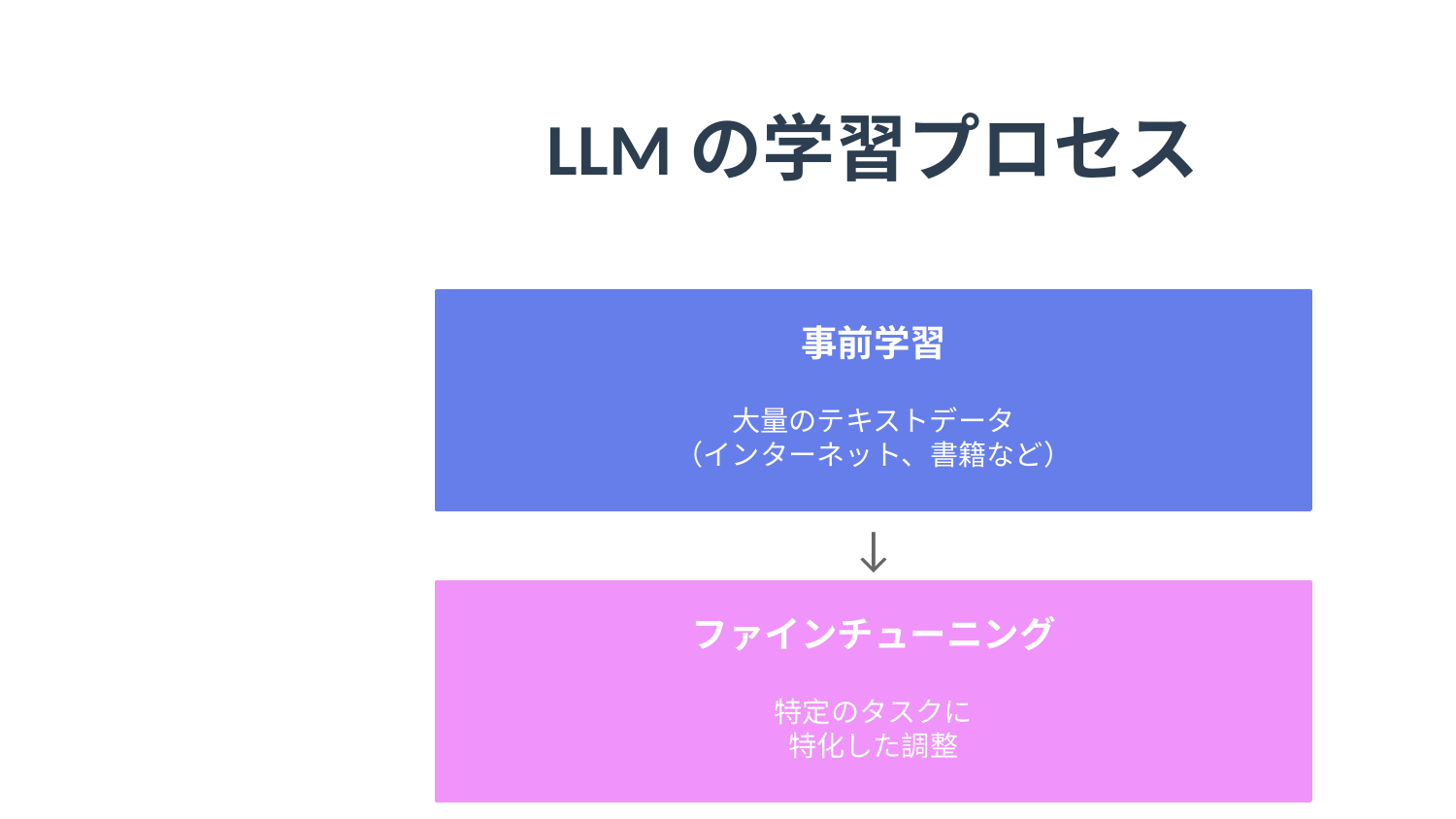

LLMの学習プロセス

事前学習
大量のテキストデータ
（インターネット、書籍など）
↓

ファインチューニング
特定のタスクに
特化した調整
↓

RLHF
人間のフィードバックによる
強化学習